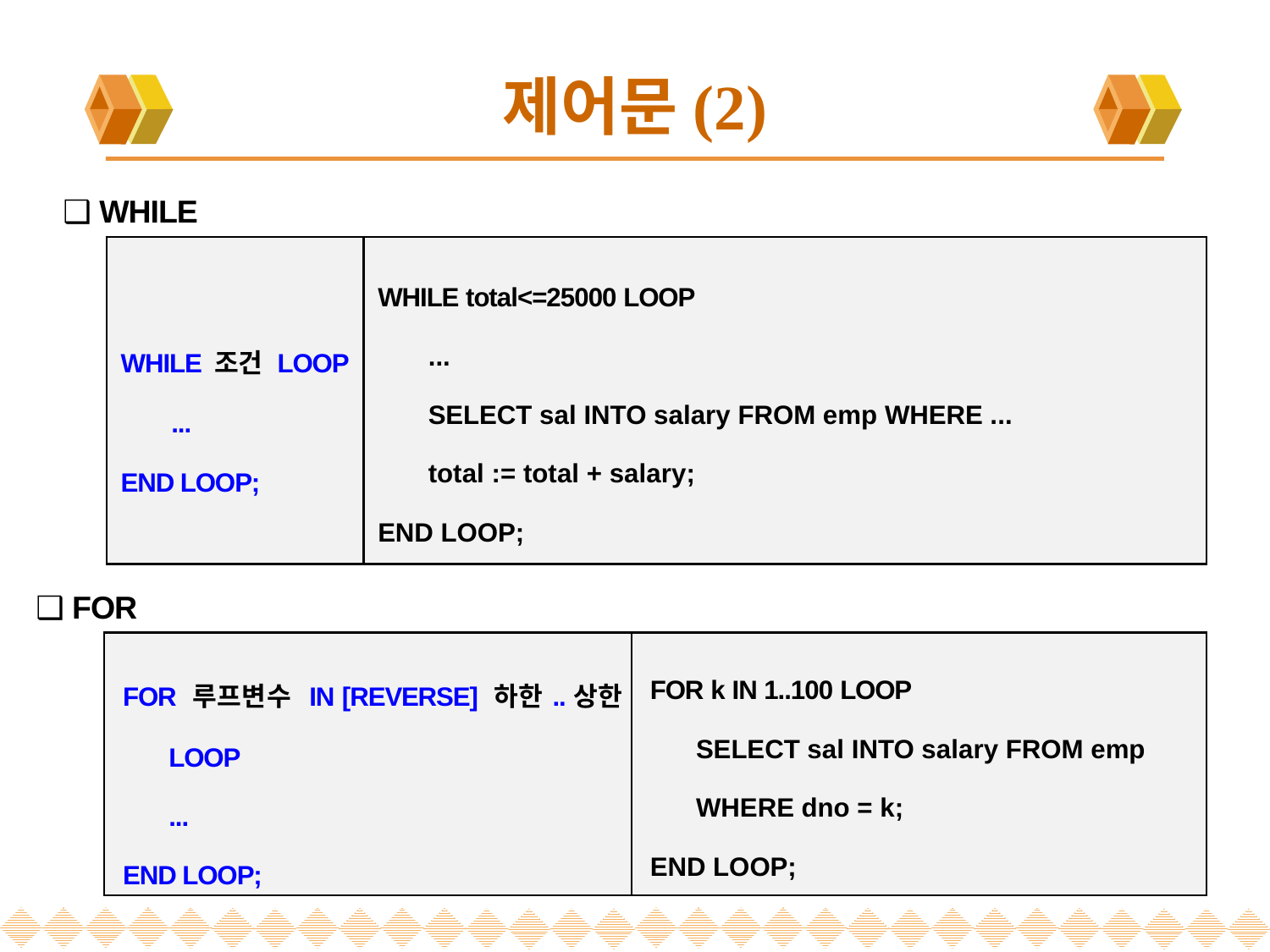

# 제어문(2)
❑ WHILE
| WHILE 조건 LOOP ... END LOOP; | WHILE total<=25000 LOOP ... SELECT sal INTO salary FROM emp WHERE ... total := total + salary; END LOOP; |
| --- | --- |
❑ FOR
| FOR 루프변수 IN [REVERSE] 하한..상한 LOOP ... END LOOP; | FOR k IN 1..100 LOOP SELECT sal INTO salary FROM emp WHERE dno = k; END LOOP; |
| --- | --- |